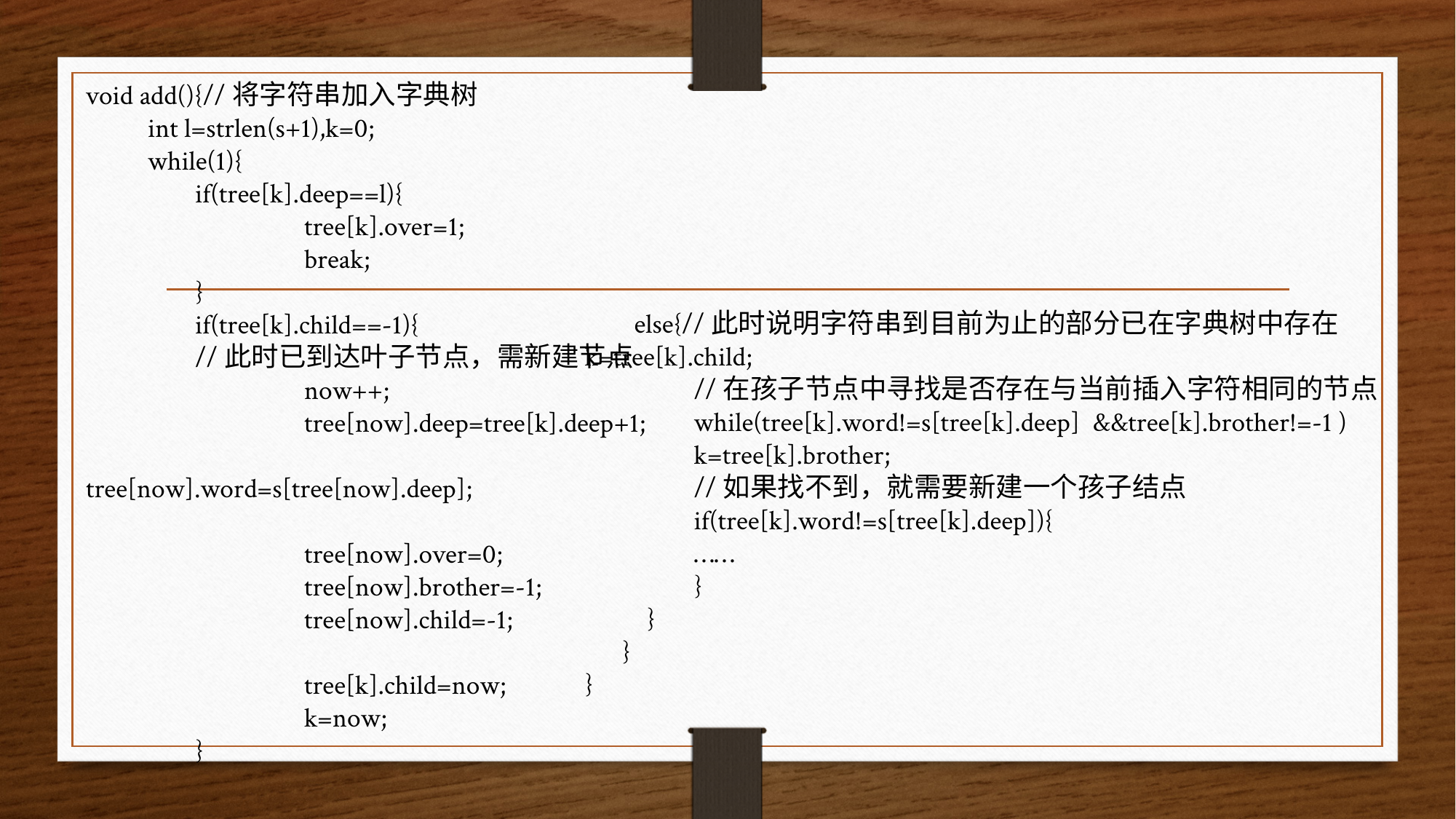

void add(){//将字符串加入字典树
          int l=strlen(s+1),k=0;
          while(1){
	if(tree[k].deep==l){
		tree[k].over=1;
		break;
	}
	if(tree[k].child==-1){
	//此时已到达叶子节点，需新建节点
		now++;
		tree[now].deep=tree[k].deep+1;
		tree[now].word=s[tree[now].deep];

		tree[now].over=0;
		tree[now].brother=-1;
		tree[now].child=-1;

		tree[k].child=now;
		k=now;
	}
        else{//此时说明字符串到目前为止的部分已在字典树中存在	k=tree[k].child;
	//在孩子节点中寻找是否存在与当前插入字符相同的节点
	while(tree[k].word!=s[tree[k].deep]  &&tree[k].brother!=-1 ) 	k=tree[k].brother;
	//如果找不到，就需要新建一个孩子结点
	if(tree[k].word!=s[tree[k].deep]){
	……
	}
          }
      }
}